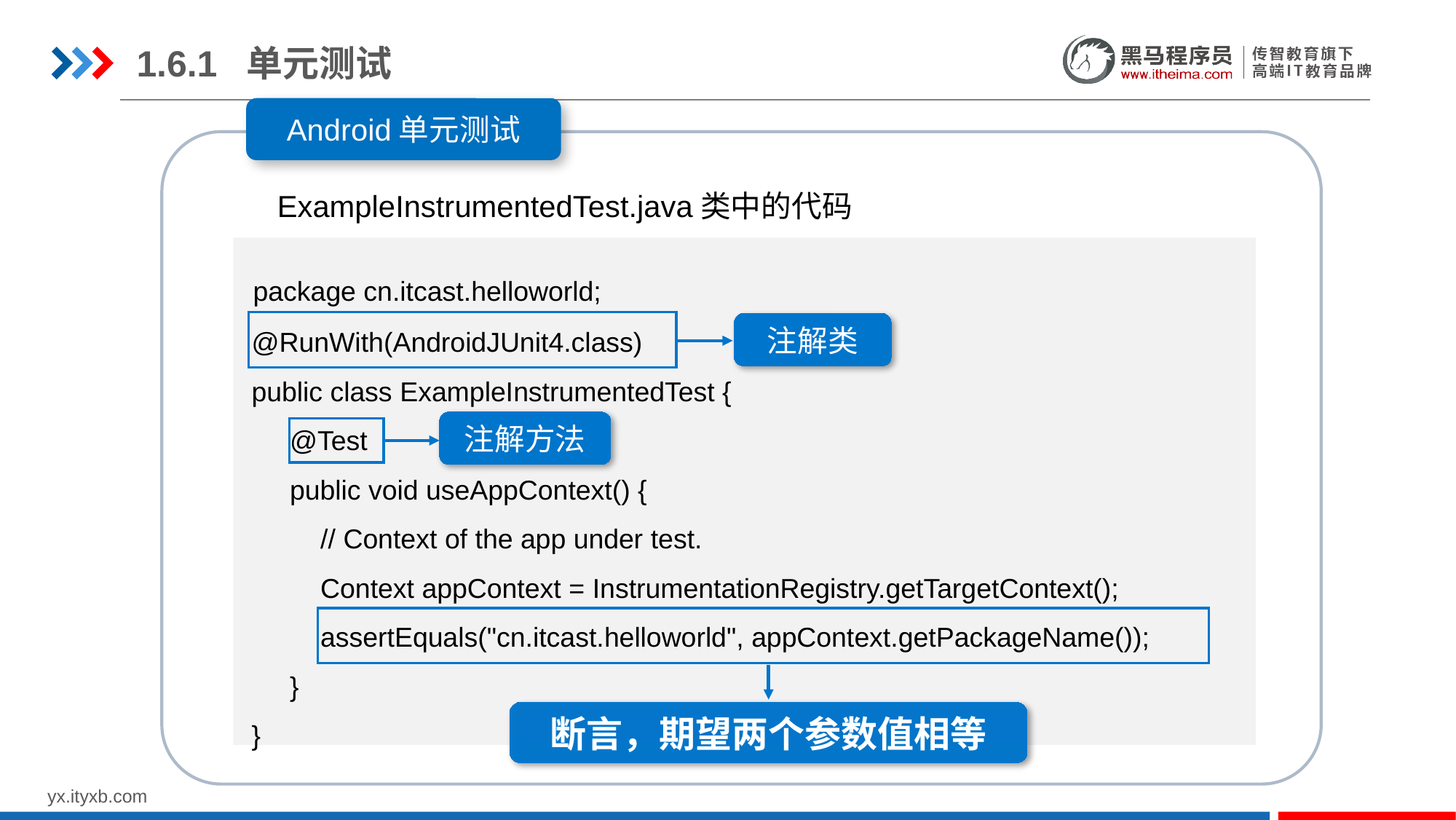

1.6.1  单元测试
Android单元测试

ExampleInstrumentedTest.java类中的代码
 package cn.itcast.helloworld;
 @RunWith(AndroidJUnit4.class)
 public class ExampleInstrumentedTest {
      @Test
      public void useAppContext() {
          // Context of the app under test.
          Context appContext = InstrumentationRegistry.getTargetContext();
          assertEquals("cn.itcast.helloworld", appContext.getPackageName());
      }
 }

注解类
注解方法

断言，期望两个参数值相等